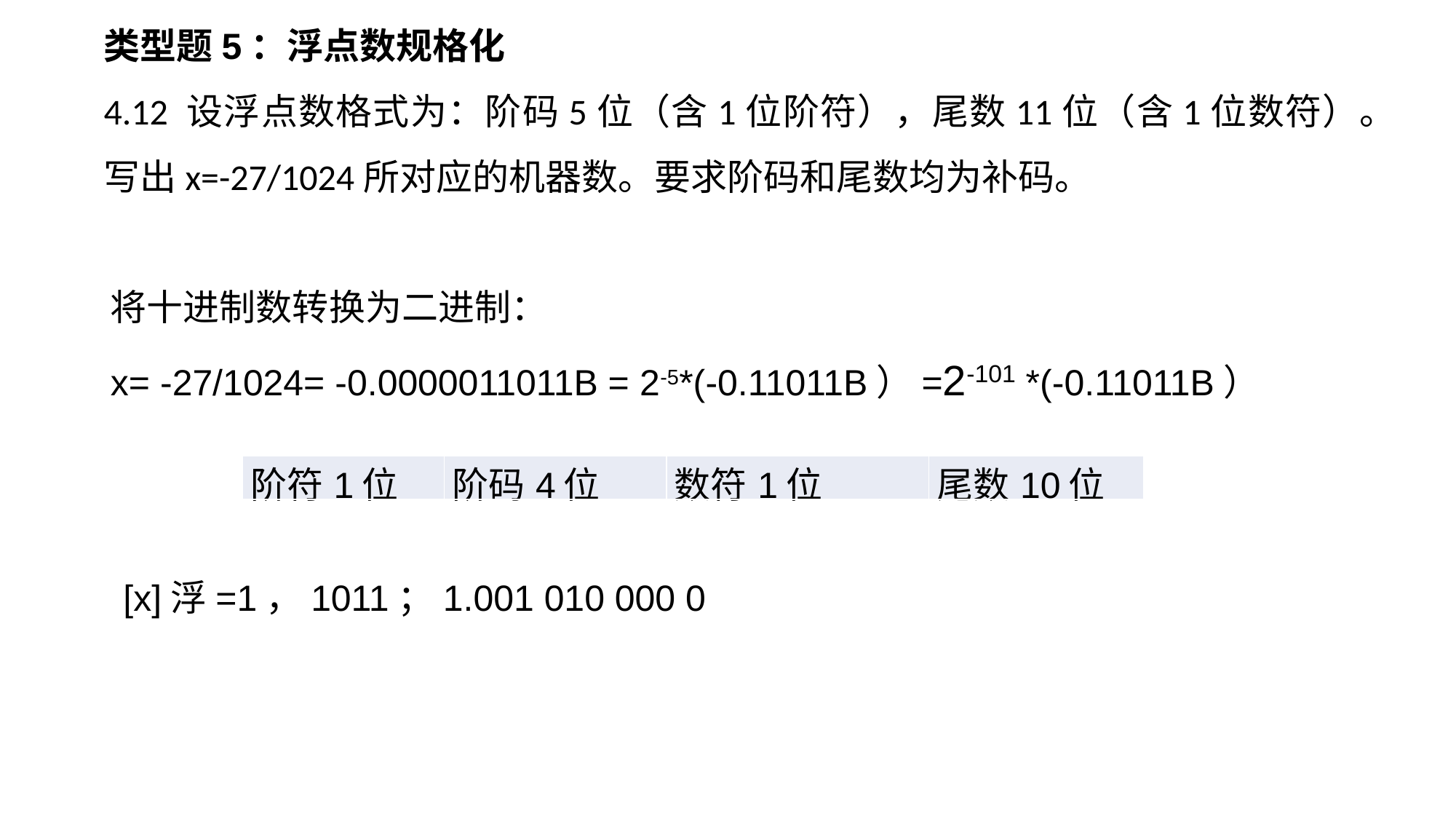

类型题5：浮点数规格化
4.12 设浮点数格式为：阶码5位（含1位阶符），尾数11位（含1位数符）。写出x=-27/1024所对应的机器数。要求阶码和尾数均为补码。
将十进制数转换为二进制：
x= -27/1024= -0.0000011011B = 2-5*(-0.11011B）=2-101 *(-0.11011B）
| 阶符1位 | 阶码4位 | 数符1位 | 尾数10位 |
| --- | --- | --- | --- |
[x]浮=1，1011；1.001 010 000 0